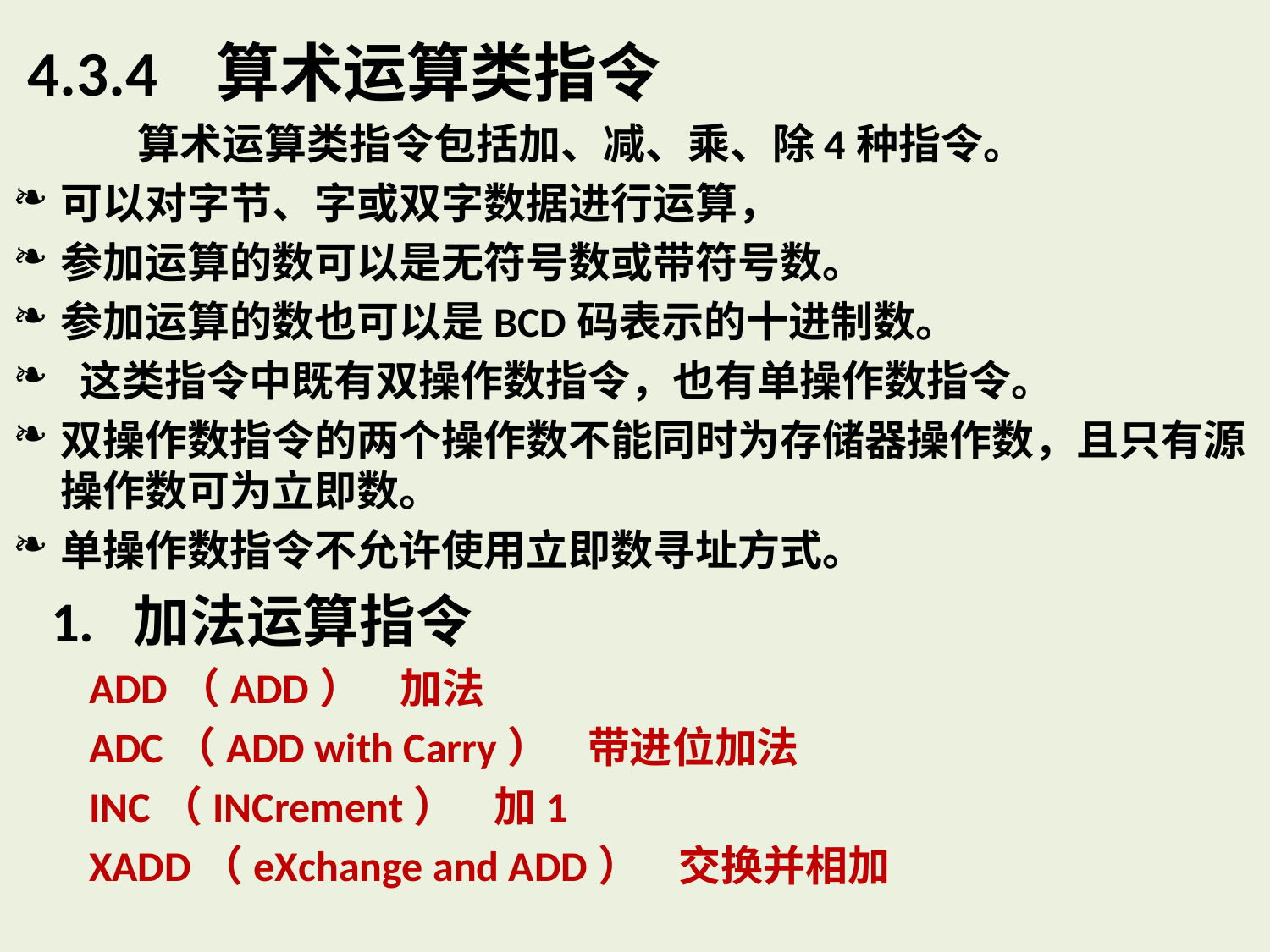

4.3.4   算术运算类指令
            算术运算类指令包括加、减、乘、除4种指令。
可以对字节、字或双字数据进行运算，
参加运算的数可以是无符号数或带符号数。
参加运算的数也可以是BCD码表示的十进制数。
 这类指令中既有双操作数指令，也有单操作数指令。
双操作数指令的两个操作数不能同时为存储器操作数，且只有源操作数可为立即数。
单操作数指令不允许使用立即数寻址方式。
   1.  加法运算指令
        ADD（ADD）    加法
        ADC（ADD with Carry）    带进位加法
        INC（INCrement）    加1
        XADD（eXchange and ADD）    交换并相加
136